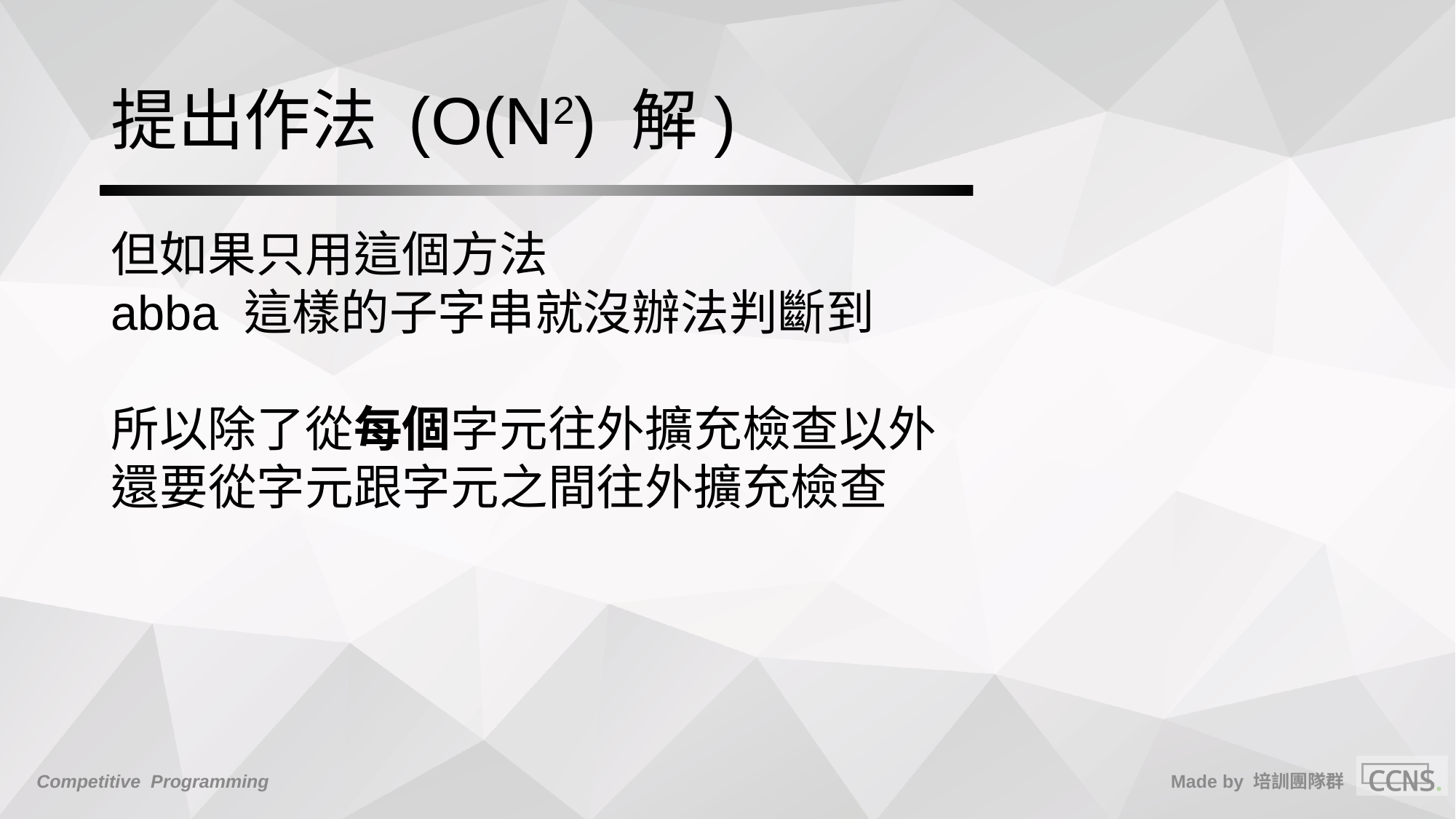

# 提出作法 (O(N2) 解)
但如果只用這個方法
abba 這樣的子字串就沒辦法判斷到

所以除了從每個字元往外擴充檢查以外
還要從字元跟字元之間往外擴充檢查